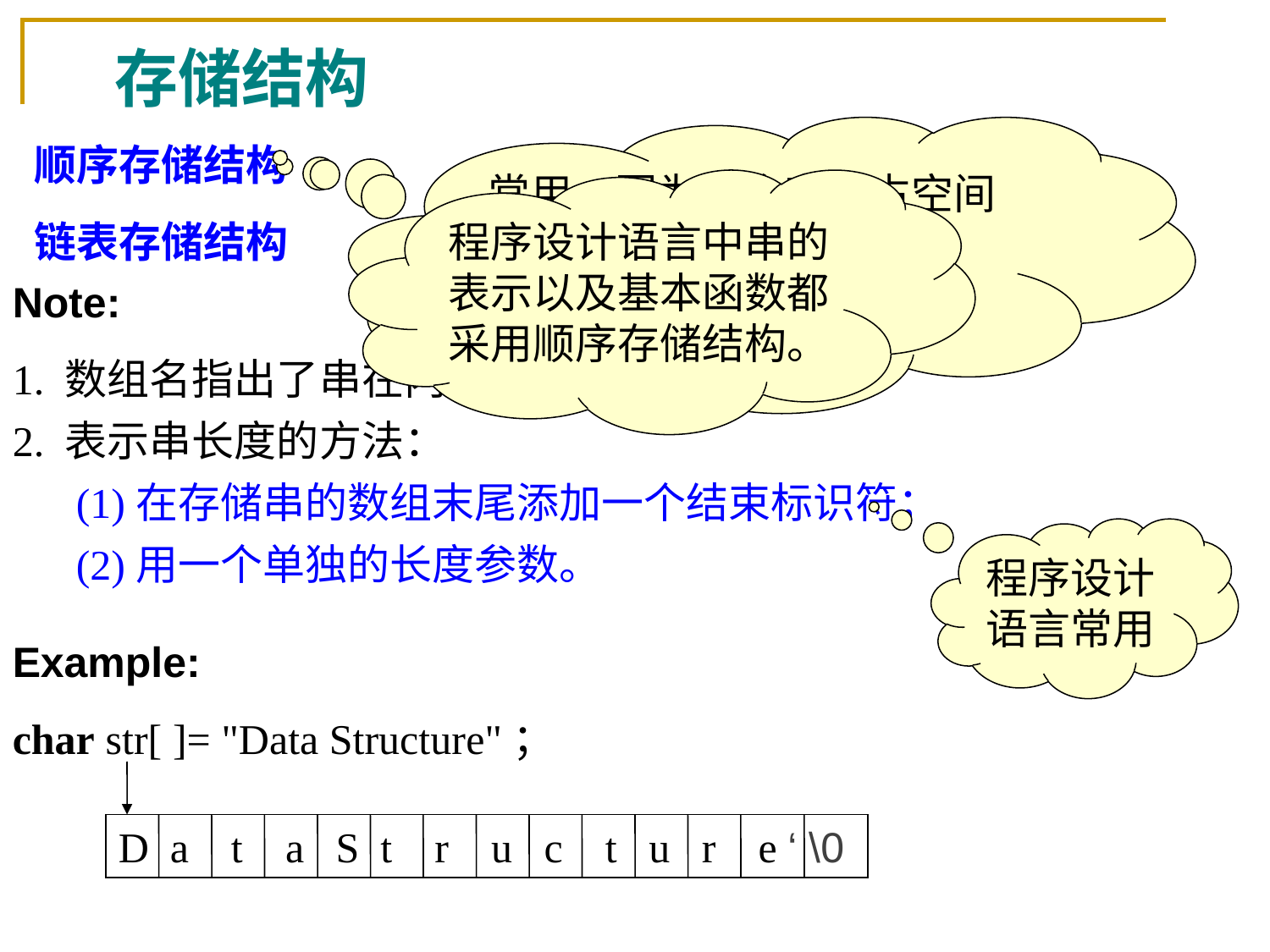

存储结构
常用—因为每个字符占空间很小，只占8位二进制
比链式存储存储效率高
实现方便
顺序存储结构
链表存储结构
程序设计语言中串的表示以及基本函数都采用顺序存储结构。
Note:
1. 数组名指出了串在内存中的首地址。
2. 表示串长度的方法：
	(1)在存储串的数组末尾添加一个结束标识符；
	(2)用一个单独的长度参数。
程序设计语言常用
Example:
char str[ ]= "Data Structure"；

D  a    t    a   S  t    r    u   c    t   u   r    e ‘ \0